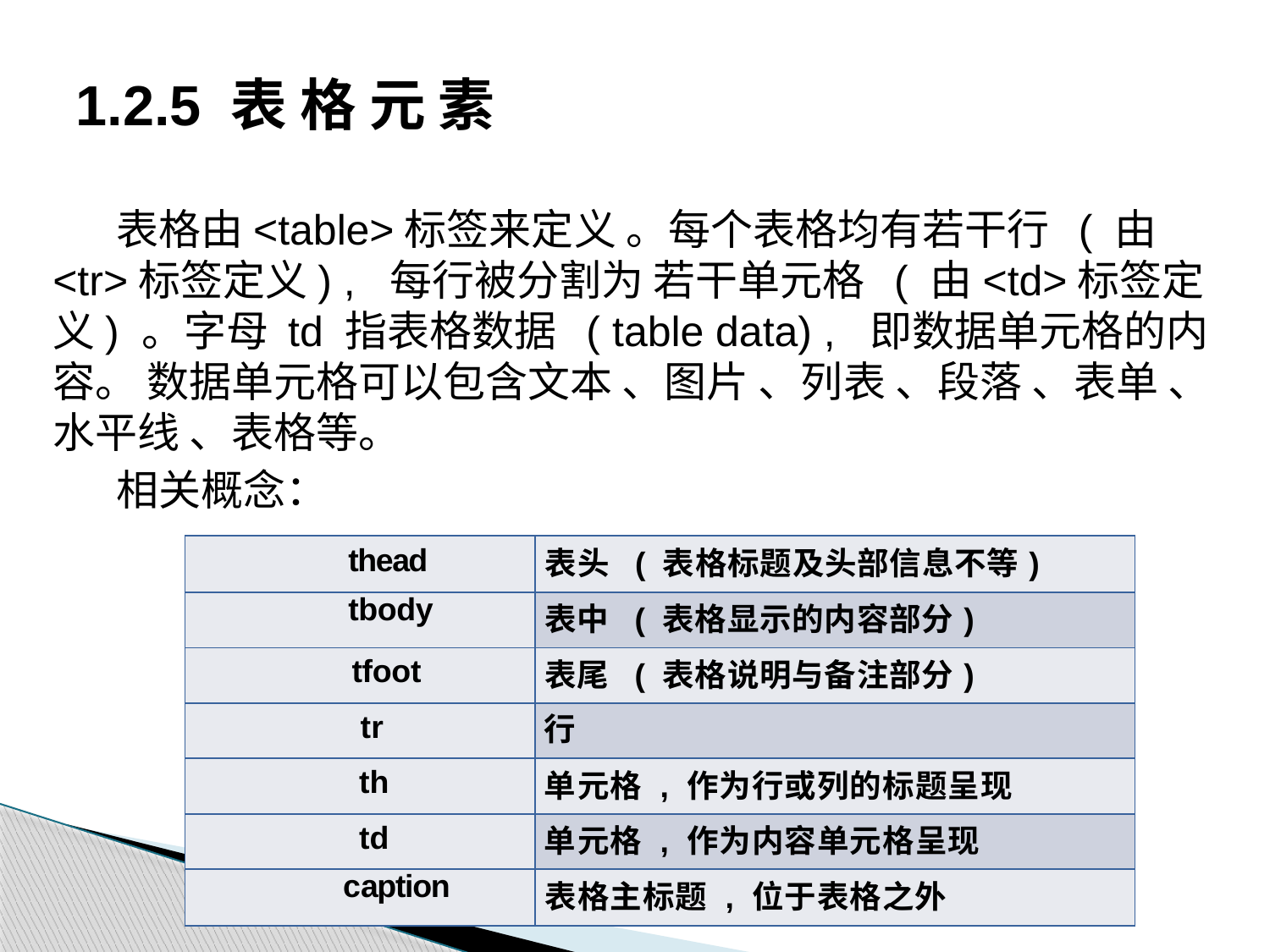

# 1.2.5 表 格 元 素
表格由<table>标签来定义 。每个表格均有若干行  ( 由<tr>标签定义) ,  每行被分割为 若干单元格  ( 由<td>标签定义) 。字母 td 指表格数据  ( table data) ,  即数据单元格的内容。 数据单元格可以包含文本 、图片 、列表 、段落 、表单 、水平线 、表格等。
相关概念：
| thead | 表头 ( 表格标题及头部信息不等) |
| --- | --- |
| tbody | 表中 ( 表格显示的内容部分) |
| tfoot | 表尾 ( 表格说明与备注部分) |
| tr | 行 |
| th | 单元格 , 作为行或列的标题呈现 |
| td | 单元格 , 作为内容单元格呈现 |
| caption | 表格主标题 , 位于表格之外 |